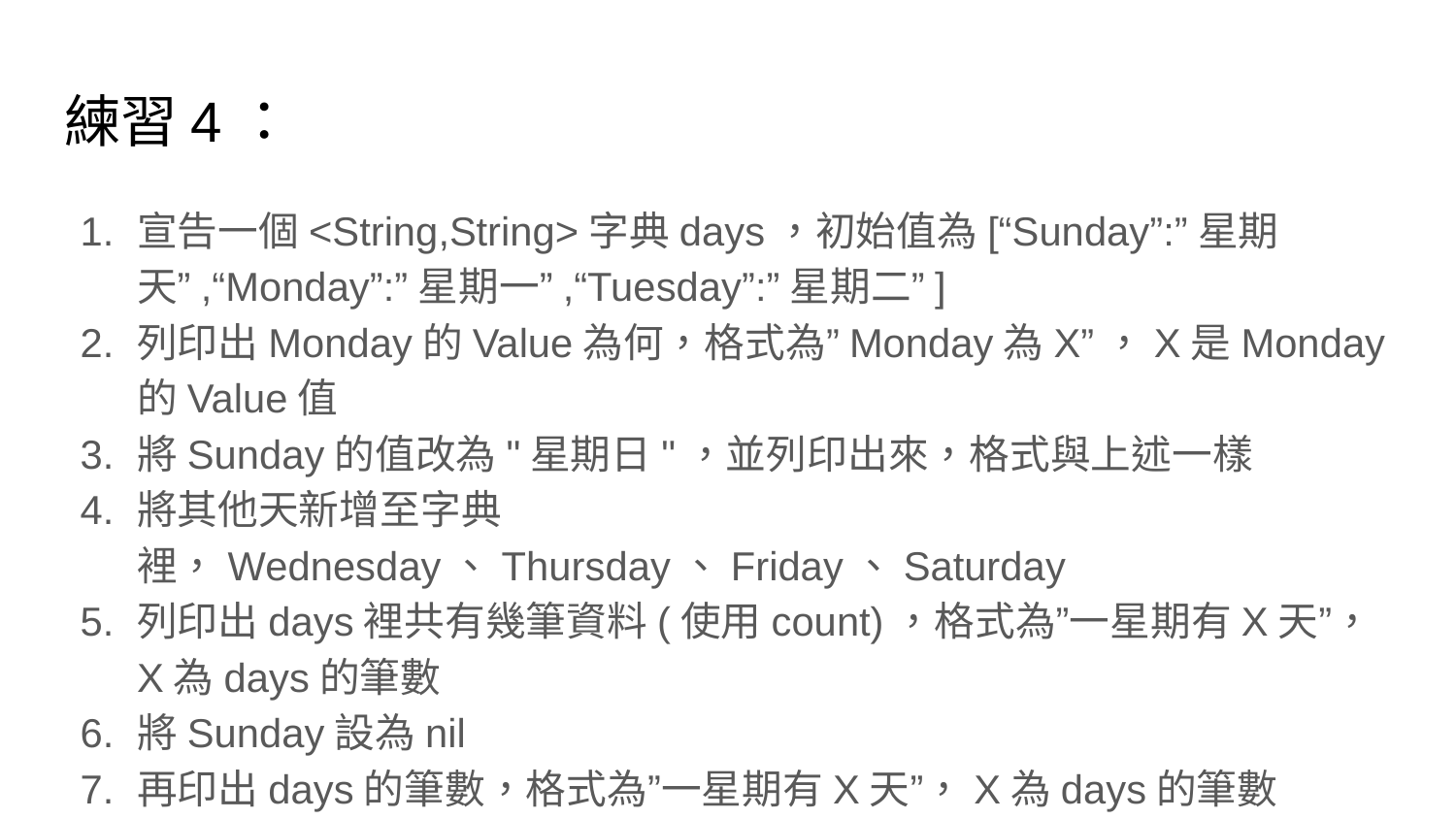

# 練習4：
宣告一個<String,String>字典days，初始值為[“Sunday”:”星期天”,“Monday”:”星期一”,“Tuesday”:”星期二”]
列印出Monday的Value為何，格式為”Monday為X”，X是Monday的Value值
將Sunday的值改為"星期日"，並列印出來，格式與上述一樣
將其他天新增至字典裡，Wednesday、Thursday、Friday、Saturday
列印出days裡共有幾筆資料(使用count)，格式為”一星期有X天”，X為days的筆數
將Sunday設為nil
再印出days的筆數，格式為”一星期有X天”，X為days的筆數